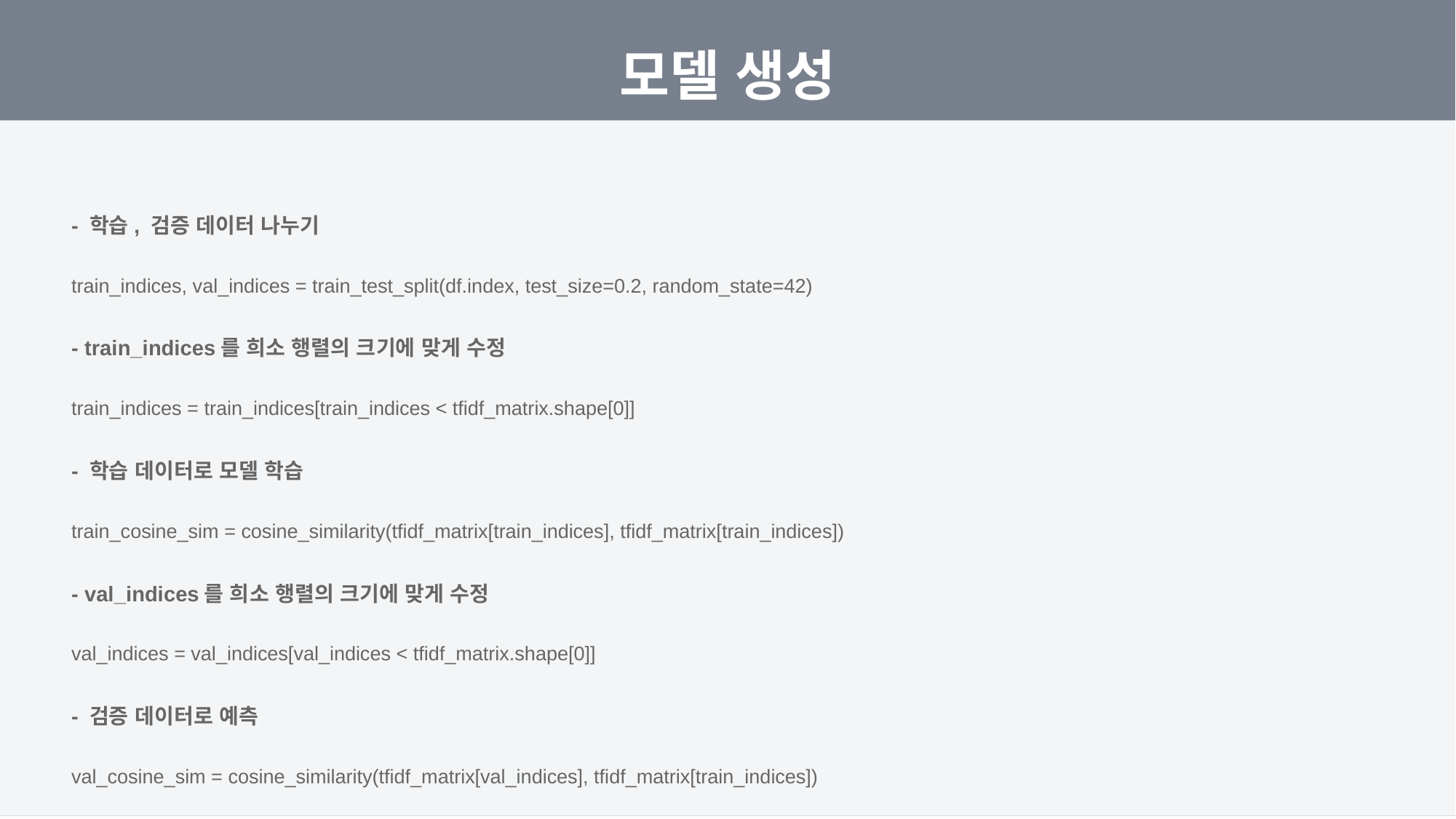

모델 생성
- 학습, 검증 데이터 나누기
train_indices, val_indices = train_test_split(df.index, test_size=0.2, random_state=42)
- train_indices를 희소 행렬의 크기에 맞게 수정
train_indices = train_indices[train_indices < tfidf_matrix.shape[0]]
- 학습 데이터로 모델 학습
train_cosine_sim = cosine_similarity(tfidf_matrix[train_indices], tfidf_matrix[train_indices])
- val_indices를 희소 행렬의 크기에 맞게 수정
val_indices = val_indices[val_indices < tfidf_matrix.shape[0]]
- 검증 데이터로 예측
val_cosine_sim = cosine_similarity(tfidf_matrix[val_indices], tfidf_matrix[train_indices])